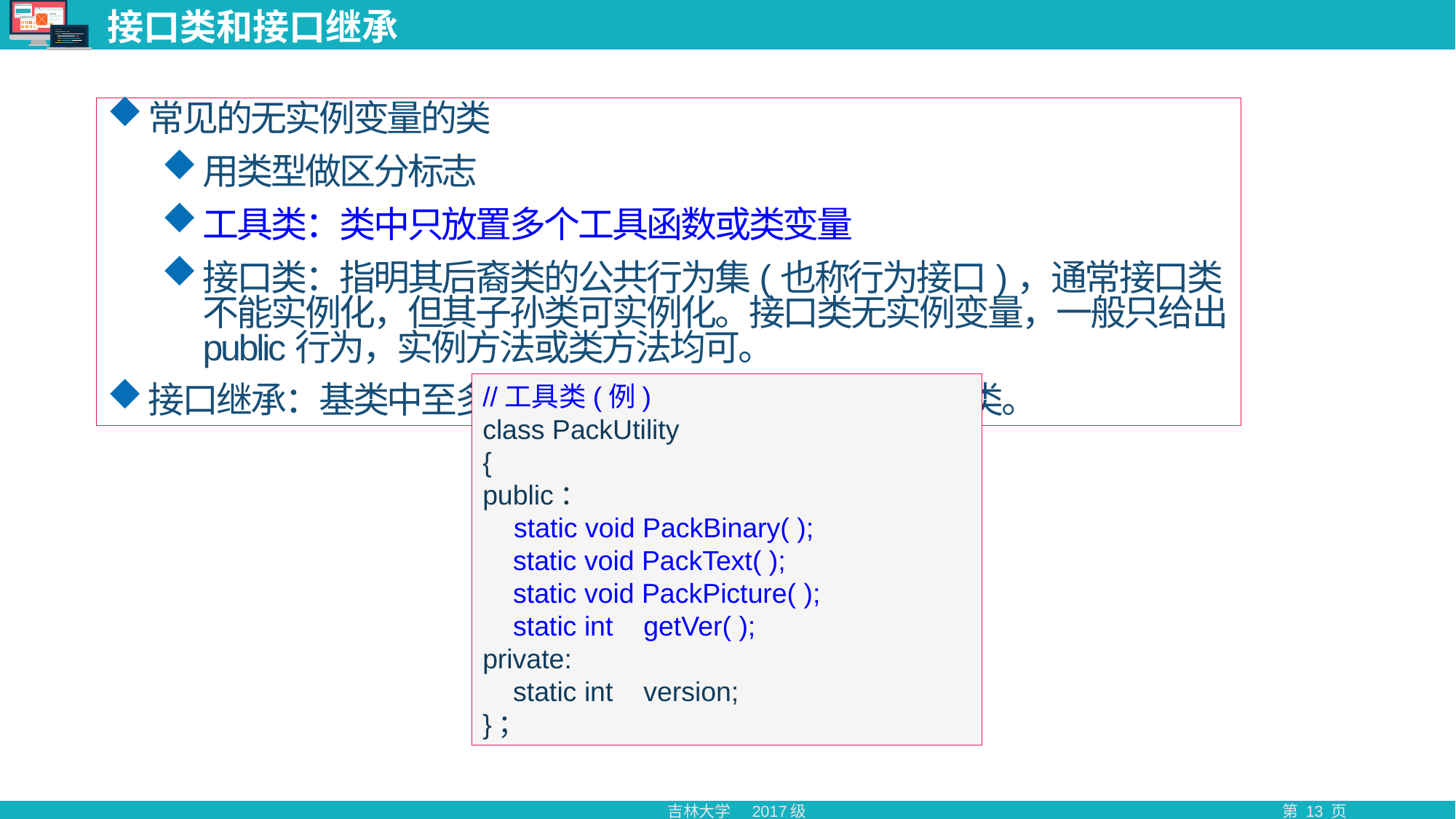

# 接口类和接口继承
常见的无实例变量的类
用类型做区分标志
工具类：类中只放置多个工具函数或类变量
接口类：指明其后裔类的公共行为集(也称行为接口)，通常接口类不能实例化，但其子孙类可实例化。接口类无实例变量，一般只给出public行为，实例方法或类方法均可。
接口继承：基类中至多只有一个普通类，其它均为接口类。
//工具类(例)
class PackUtility
{
public：
    static void PackBinary( );
    static void PackText( );
    static void PackPicture( );
    static int    getVer( );
private:
    static int    version;
}；